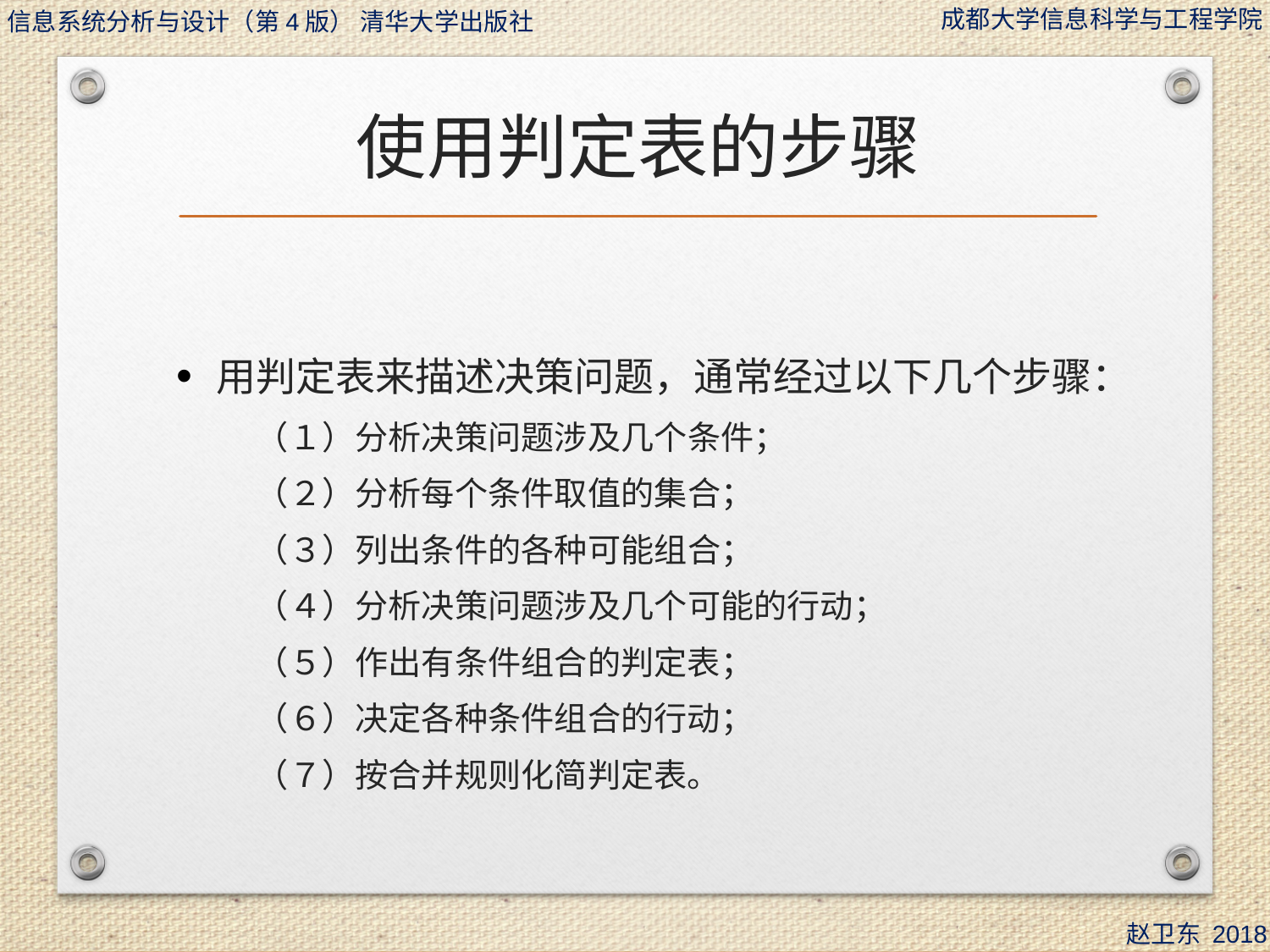

# 使用判定表的步骤
用判定表来描述决策问题，通常经过以下几个步骤：
 （１）分析决策问题涉及几个条件；
 （２）分析每个条件取值的集合；
 （３）列出条件的各种可能组合；
 （４）分析决策问题涉及几个可能的行动；
 （５）作出有条件组合的判定表；
 （６）决定各种条件组合的行动；
 （７）按合并规则化简判定表。